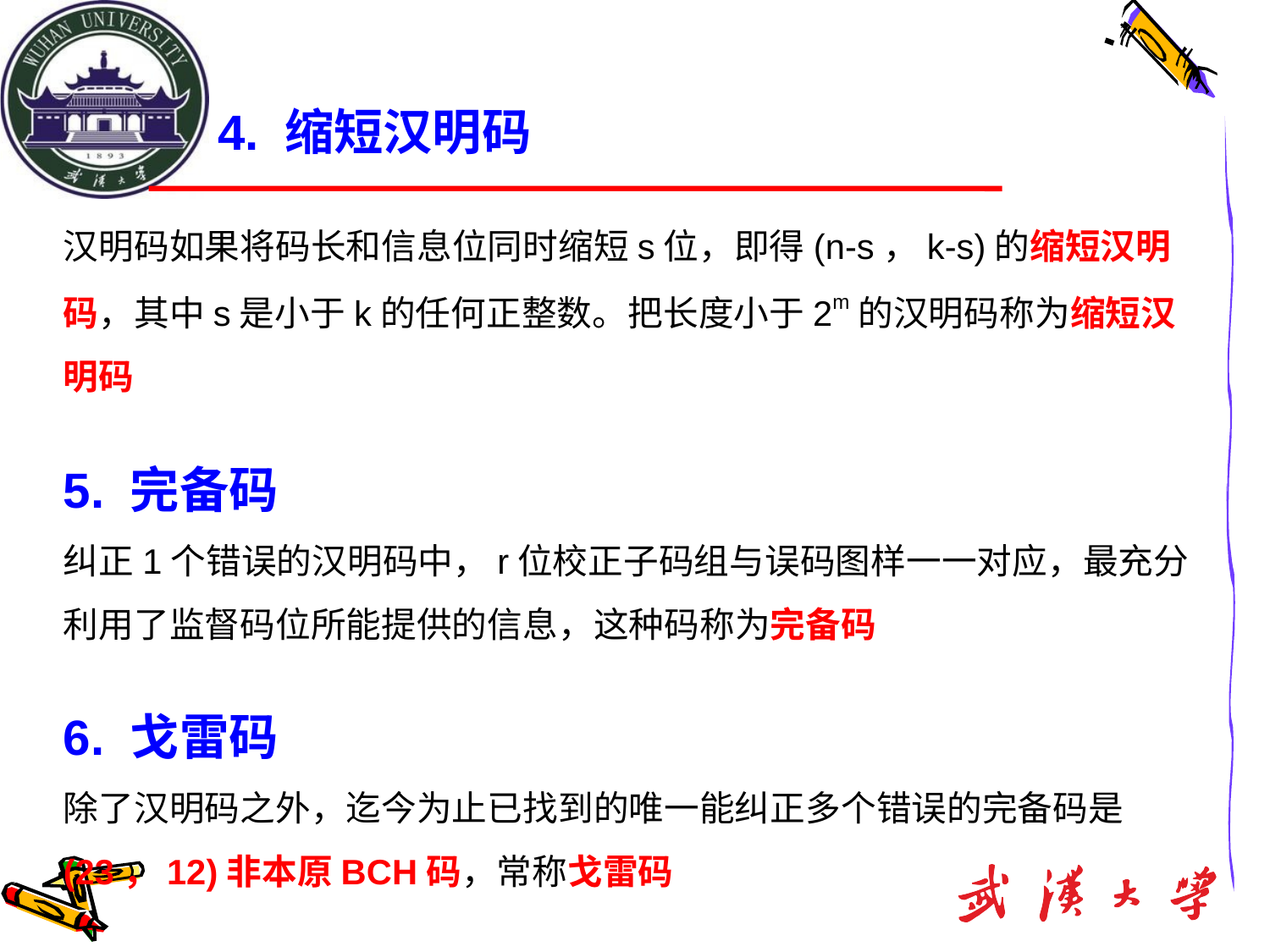

# 4. 缩短汉明码
汉明码如果将码长和信息位同时缩短s位，即得(n-s，k-s)的缩短汉明码，其中s是小于k的任何正整数。把长度小于2m的汉明码称为缩短汉明码

5. 完备码
纠正1个错误的汉明码中，r位校正子码组与误码图样一一对应，最充分利用了监督码位所能提供的信息，这种码称为完备码

6. 戈雷码
除了汉明码之外，迄今为止已找到的唯一能纠正多个错误的完备码是(23，12)非本原BCH码，常称戈雷码